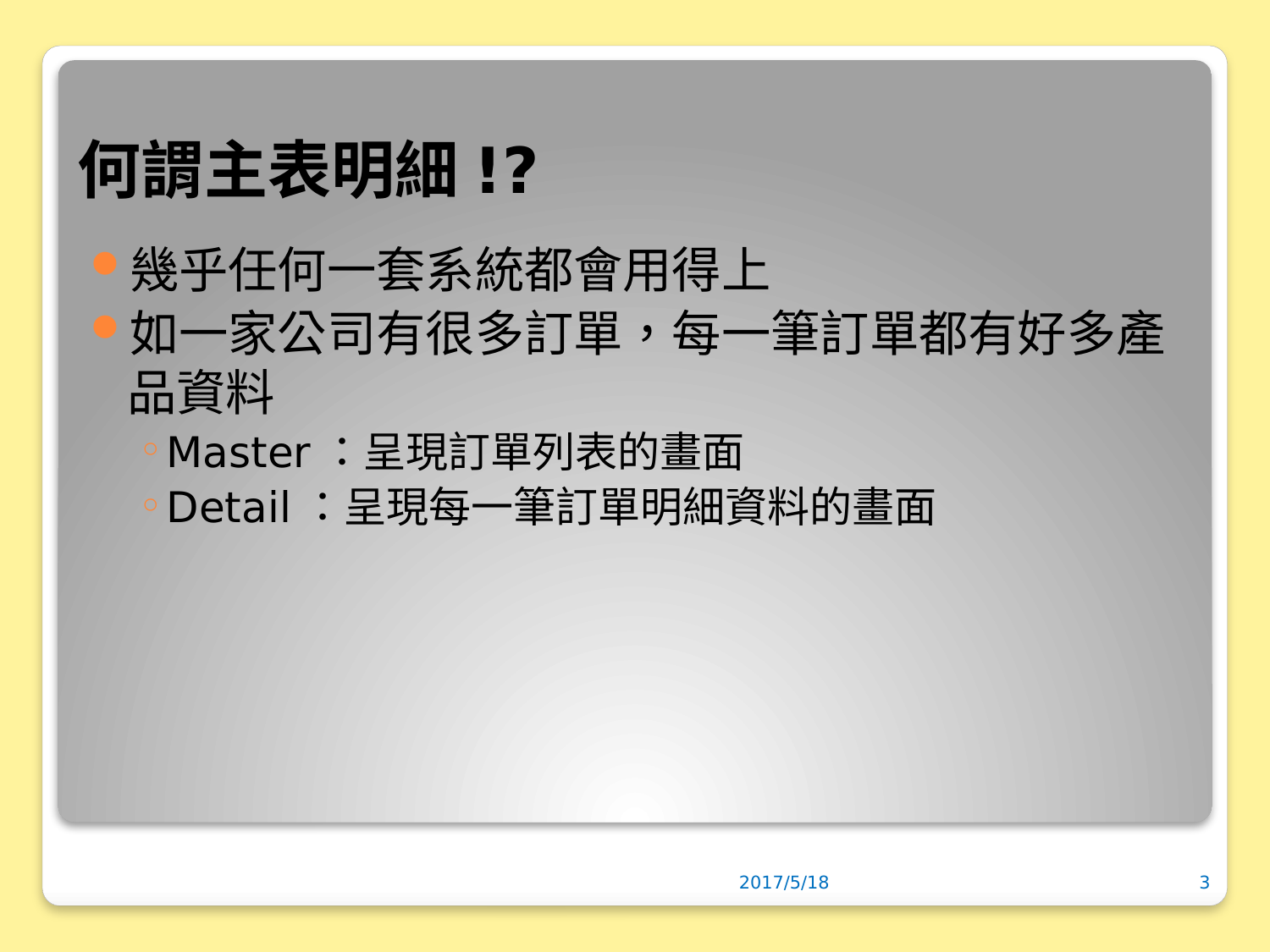

# 何謂主表明細!?
幾乎任何一套系統都會用得上
如一家公司有很多訂單，每一筆訂單都有好多產品資料
Master：呈現訂單列表的畫面
Detail：呈現每一筆訂單明細資料的畫面
2017/5/18
3